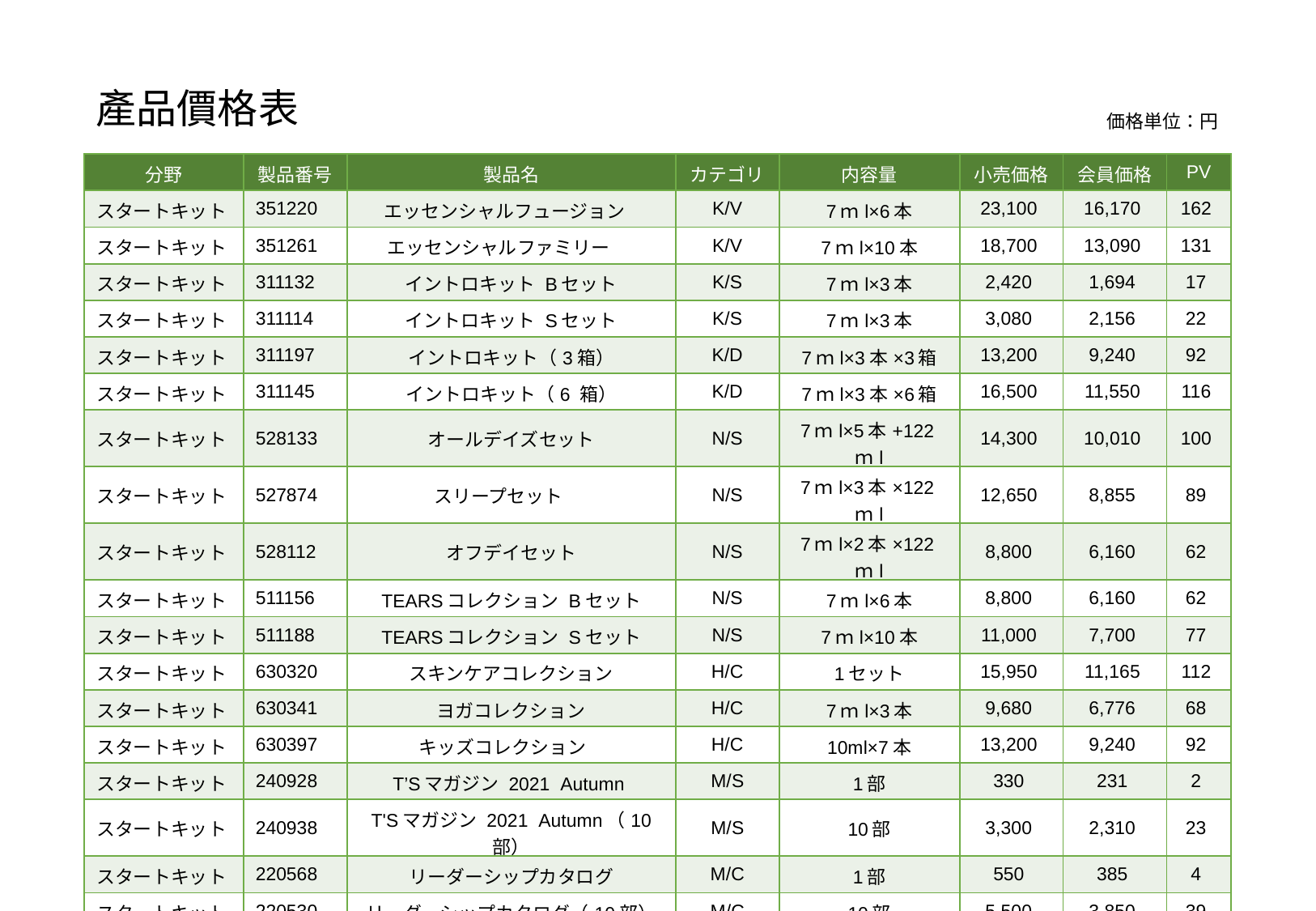

產品價格表
価格単位：円
| 分野 | 製品番号 | 製品名 | カテゴリ | 内容量 | 小売価格 | 会員価格 | PV |
| --- | --- | --- | --- | --- | --- | --- | --- |
| スタートキット | 351220 | エッセンシャルフュージョン | K/V | 7ｍl×6本 | 23,100 | 16,170 | 162 |
| スタートキット | 351261 | エッセンシャルファミリー | K/V | 7ｍl×10本 | 18,700 | 13,090 | 131 |
| スタートキット | 311132 | イントロキット Bセット | K/S | 7ｍl×3本 | 2,420 | 1,694 | 17 |
| スタートキット | 311114 | イントロキット Sセット | K/S | 7ｍl×3本 | 3,080 | 2,156 | 22 |
| スタートキット | 311197 | イントロキット（3箱） | K/D | 7ｍl×3本×3箱 | 13,200 | 9,240 | 92 |
| スタートキット | 311145 | イントロキット（6 箱） | K/D | 7ｍl×3本×6箱 | 16,500 | 11,550 | 116 |
| スタートキット | 528133 | オールデイズセット | N/S | 7ｍl×5本+122ｍl | 14,300 | 10,010 | 100 |
| スタートキット | 527874 | スリープセット | N/S | 7ｍl×3本×122ｍl | 12,650 | 8,855 | 89 |
| スタートキット | 528112 | オフデイセット | N/S | 7ｍl×2本×122ｍl | 8,800 | 6,160 | 62 |
| スタートキット | 511156 | TEARSコレクション Bセット | N/S | 7ｍl×6本 | 8,800 | 6,160 | 62 |
| スタートキット | 511188 | TEARSコレクション Sセット | N/S | 7ｍl×10本 | 11,000 | 7,700 | 77 |
| スタートキット | 630320 | スキンケアコレクション | H/C | 1セット | 15,950 | 11,165 | 112 |
| スタートキット | 630341 | ヨガコレクション | H/C | 7ｍl×3本 | 9,680 | 6,776 | 68 |
| スタートキット | 630397 | キッズコレクション | H/C | 10ml×7本 | 13,200 | 9,240 | 92 |
| スタートキット | 240928 | T’Sマガジン 2021 Autumn | M/S | 1部 | 330 | 231 | 2 |
| スタートキット | 240938 | T'Sマガジン 2021 Autumn（10 部） | M/S | 10部 | 3,300 | 2,310 | 23 |
| スタートキット | 220568 | リーダーシップカタログ | M/C | 1部 | 550 | 385 | 4 |
| スタートキット | 220530 | リーダーシップカタログ（10部） | M/C | 10部 | 5,500 | 3,850 | 39 |